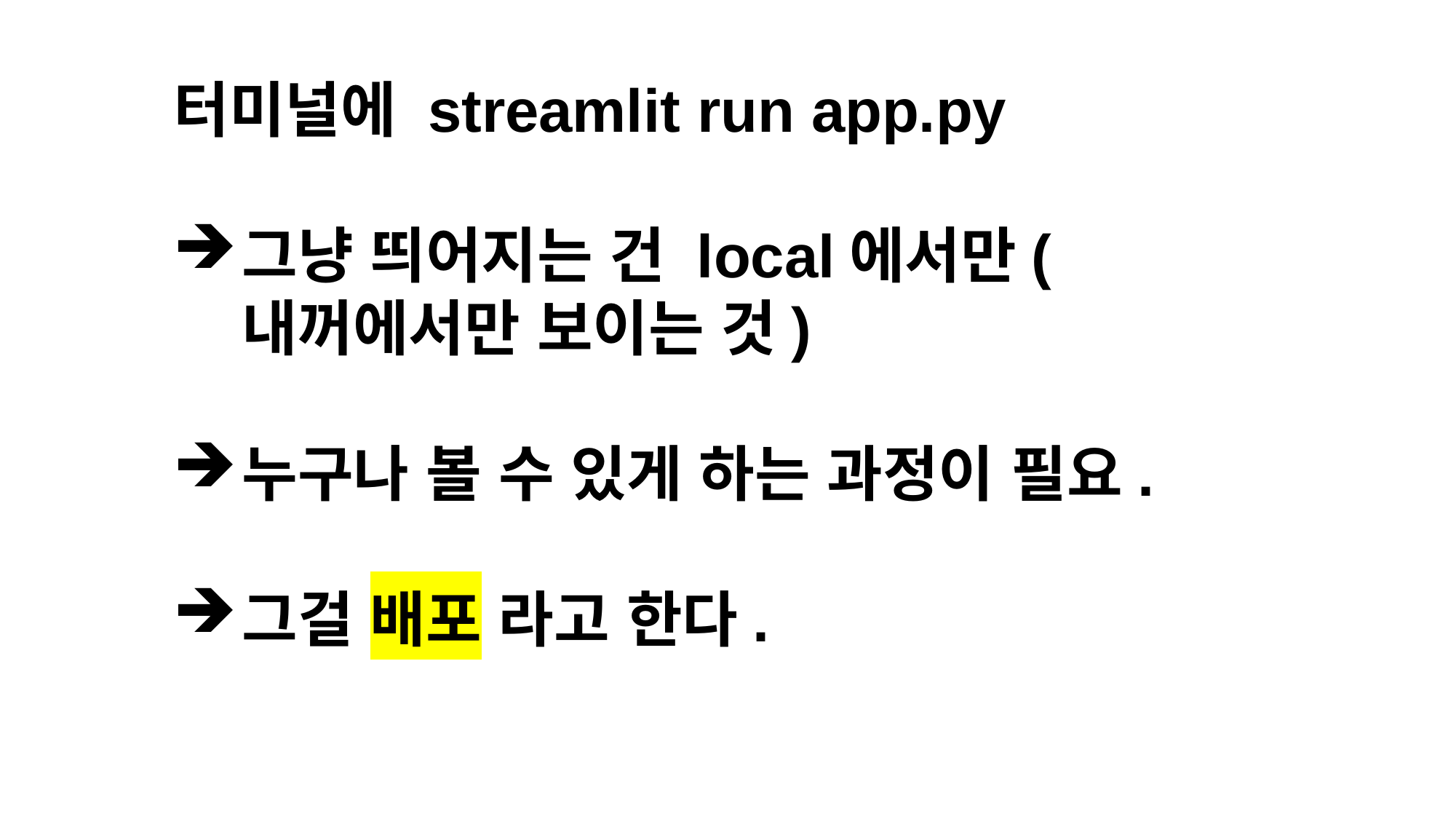

터미널에 streamlit run app.py

그냥 띄어지는 건 local에서만(내꺼에서만 보이는 것)

누구나 볼 수 있게 하는 과정이 필요.

그걸 배포 라고 한다.